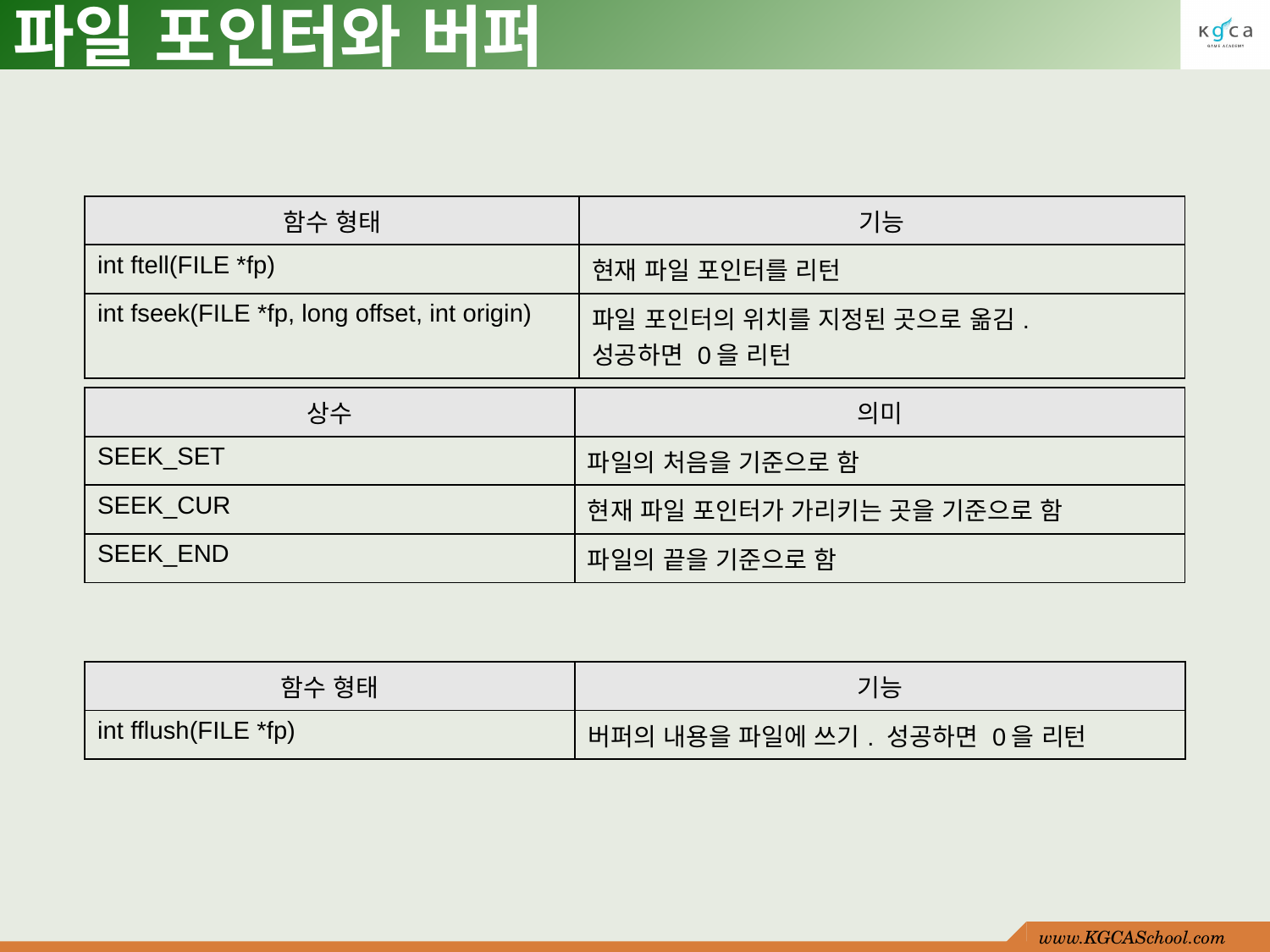

# 파일 포인터와 버퍼
| 함수 형태 | 기능 |
| --- | --- |
| int ftell(FILE \*fp) | 현재 파일 포인터를 리턴 |
| int fseek(FILE \*fp, long offset, int origin) | 파일 포인터의 위치를 지정된 곳으로 옮김. 성공하면 0을 리턴 |
| 상수 | 의미 |
| --- | --- |
| SEEK\_SET | 파일의 처음을 기준으로 함 |
| SEEK\_CUR | 현재 파일 포인터가 가리키는 곳을 기준으로 함 |
| SEEK\_END | 파일의 끝을 기준으로 함 |
| 함수 형태 | 기능 |
| --- | --- |
| int fflush(FILE \*fp) | 버퍼의 내용을 파일에 쓰기. 성공하면 0을 리턴 |